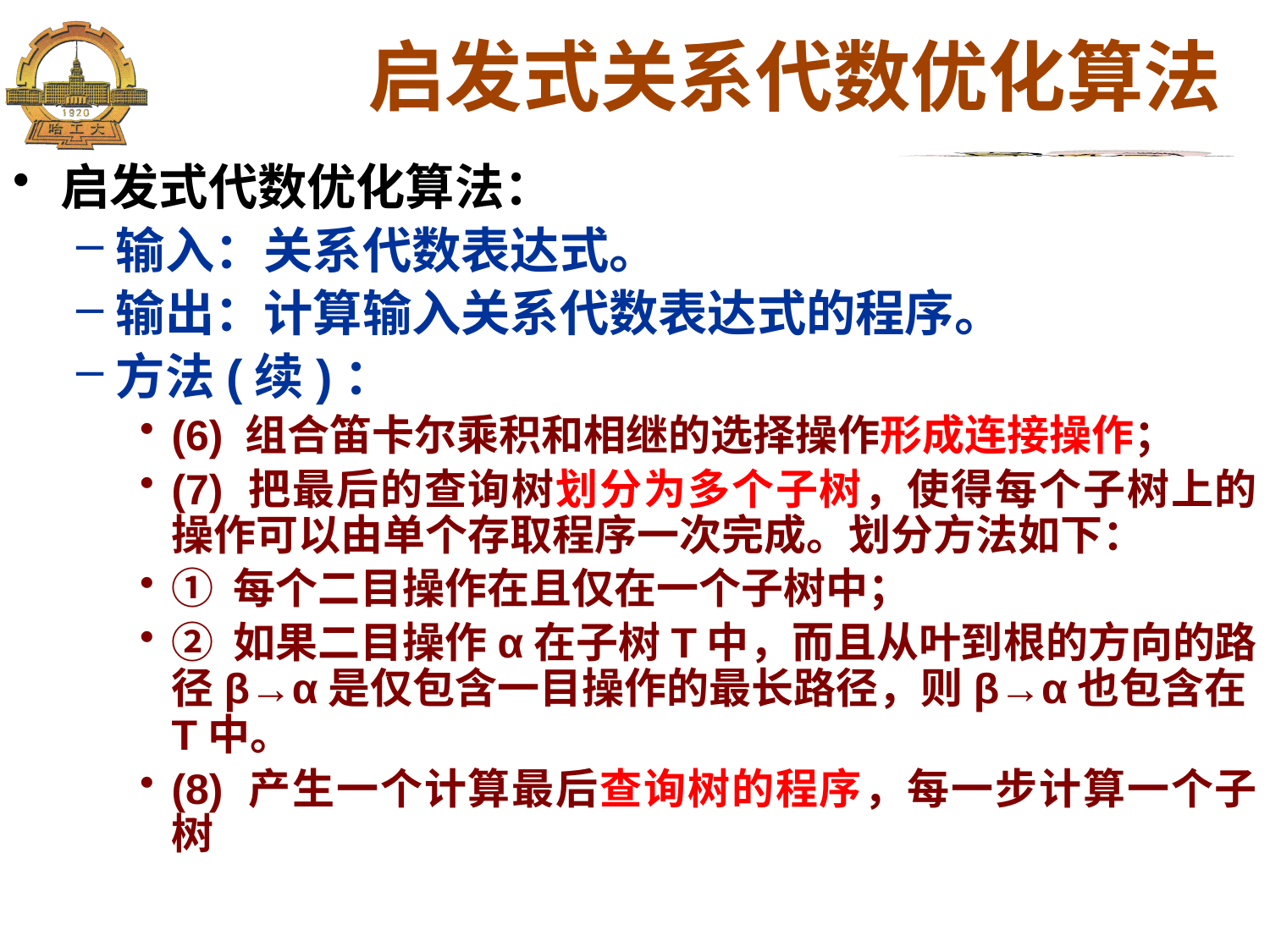

# 启发式关系代数优化算法
启发式代数优化算法：
输入：关系代数表达式。
输出：计算输入关系代数表达式的程序。
方法(续)：
(6) 组合笛卡尔乘积和相继的选择操作形成连接操作；
(7) 把最后的查询树划分为多个子树，使得每个子树上的操作可以由单个存取程序一次完成。划分方法如下：
① 每个二目操作在且仅在一个子树中；
② 如果二目操作α在子树T中，而且从叶到根的方向的路径β→α是仅包含一目操作的最长路径，则β→α也包含在T中。
(8) 产生一个计算最后查询树的程序，每一步计算一个子树
2023/4/18
HIT-AIOT
44